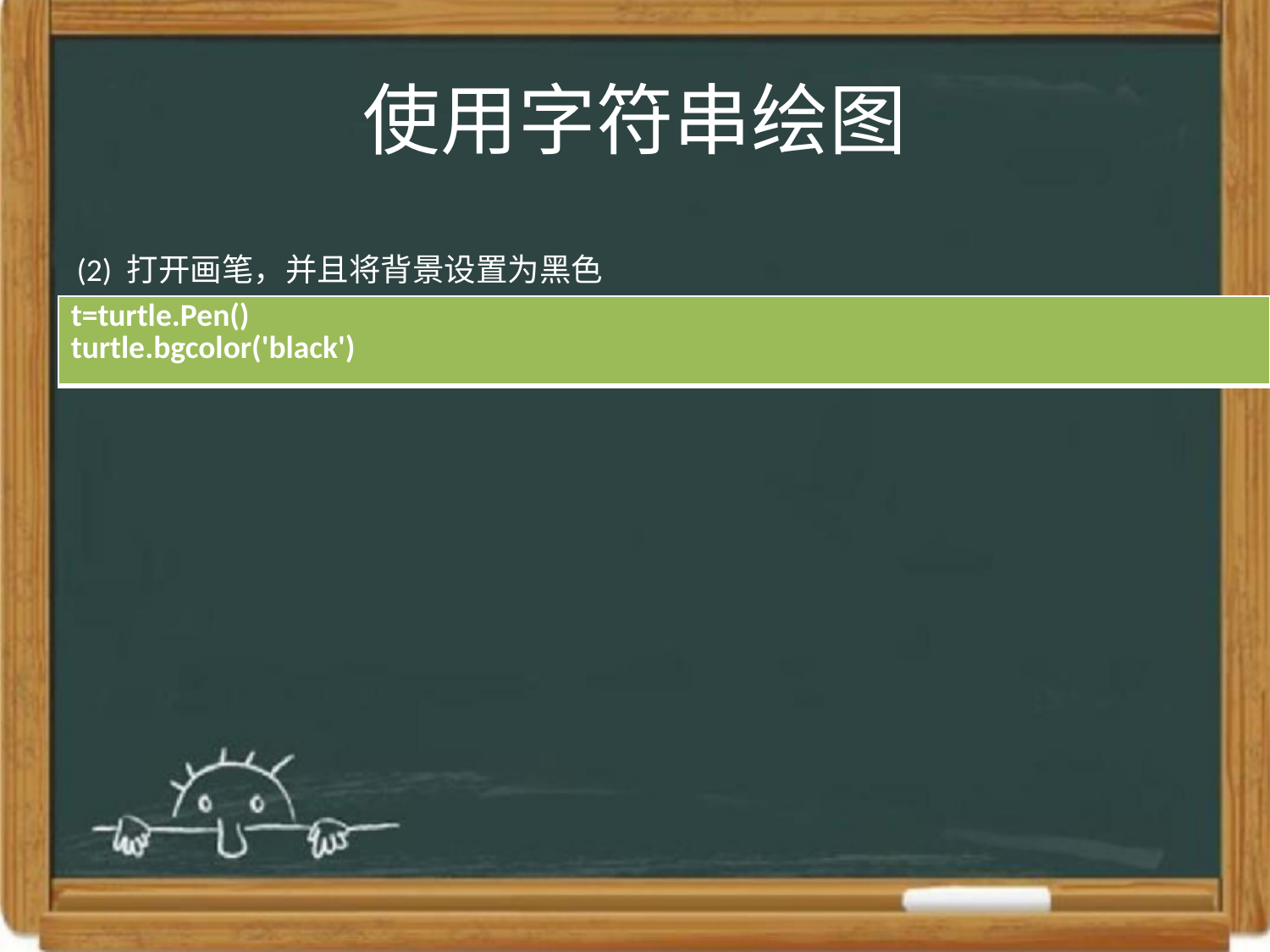

# 使用字符串绘图
(2) 打开画笔，并且将背景设置为黑色
| t=turtle.Pen() turtle.bgcolor('black') |
| --- |